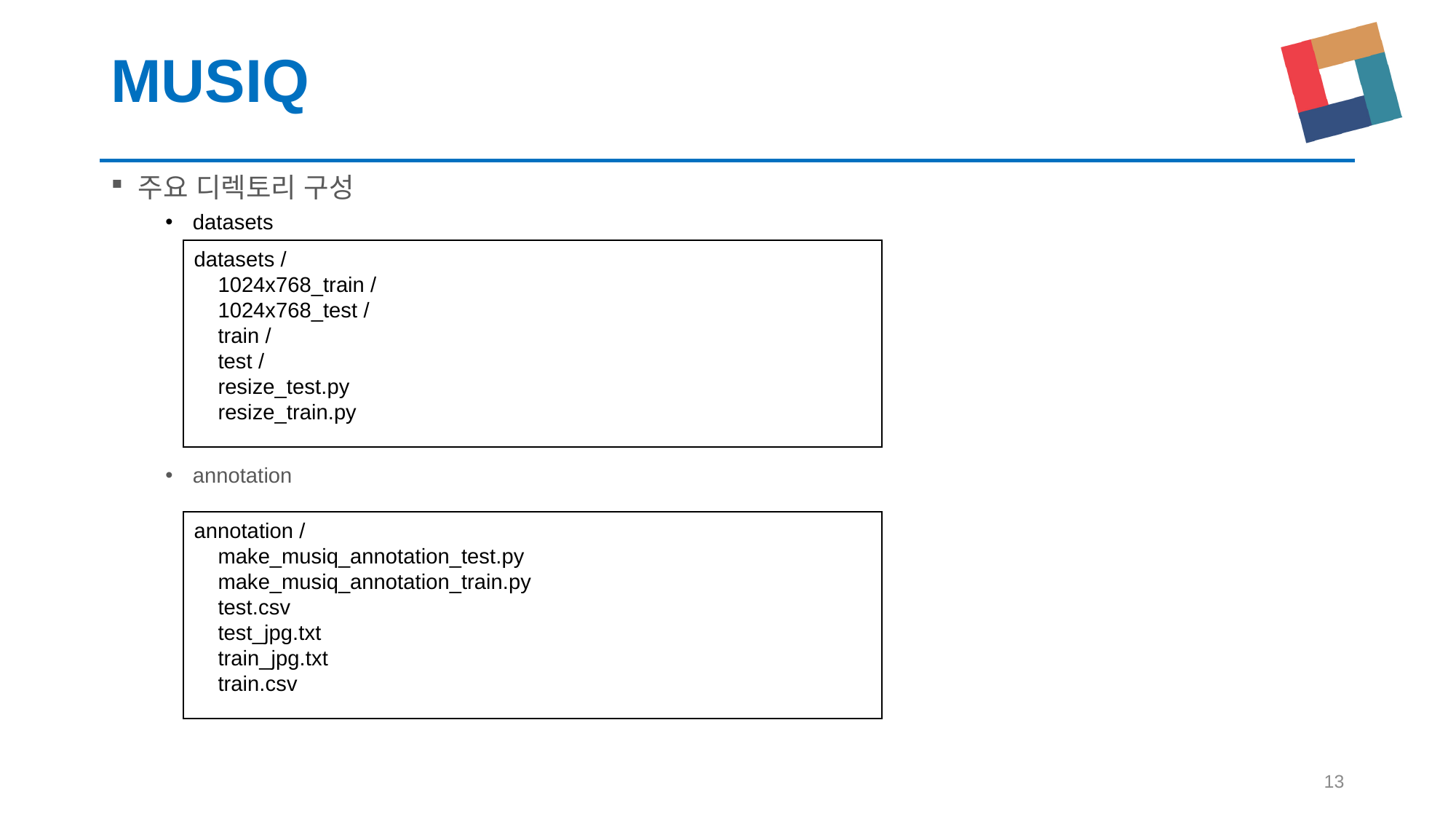

# MUSIQ
주요 디렉토리 구성
datasets

annotation

datasets /
    1024x768_train /
    1024x768_test /
    train /
    test /
    resize_test.py
    resize_train.py
annotation /
    make_musiq_annotation_test.py
    make_musiq_annotation_train.py
    test.csv
    test_jpg.txt
    train_jpg.txt
    train.csv

13